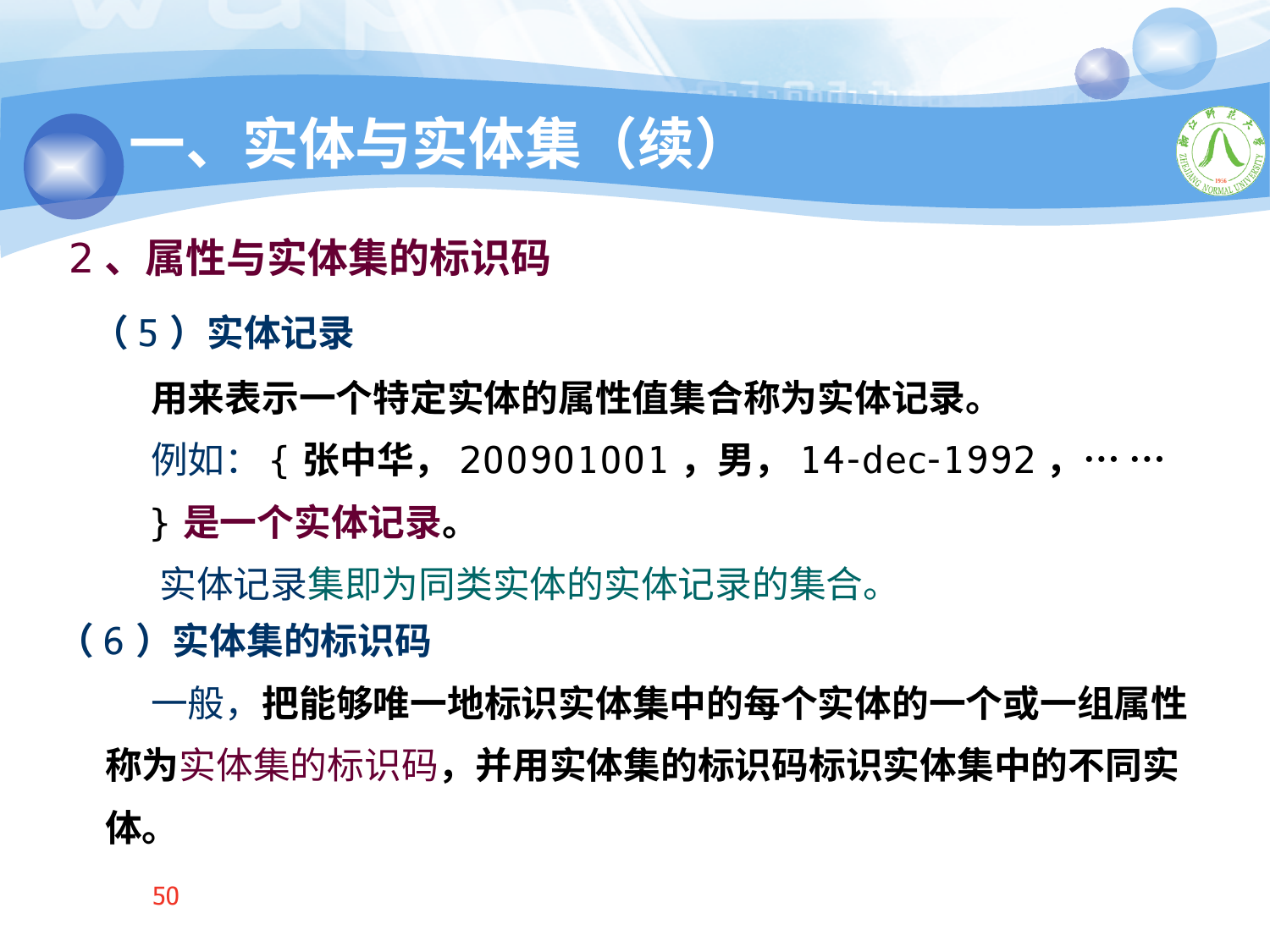

一、实体与实体集（续）
 2、属性与实体集的标识码
  （5）实体记录
          用来表示一个特定实体的属性值集合称为实体记录。
          例如：{张中华，200901001，男，14-dec-1992，… …　}是一个实体记录。
           实体记录集即为同类实体的实体记录的集合。
（6）实体集的标识码
          一般，把能够唯一地标识实体集中的每个实体的一个或一组属性称为实体集的标识码，并用实体集的标识码标识实体集中的不同实体。
50